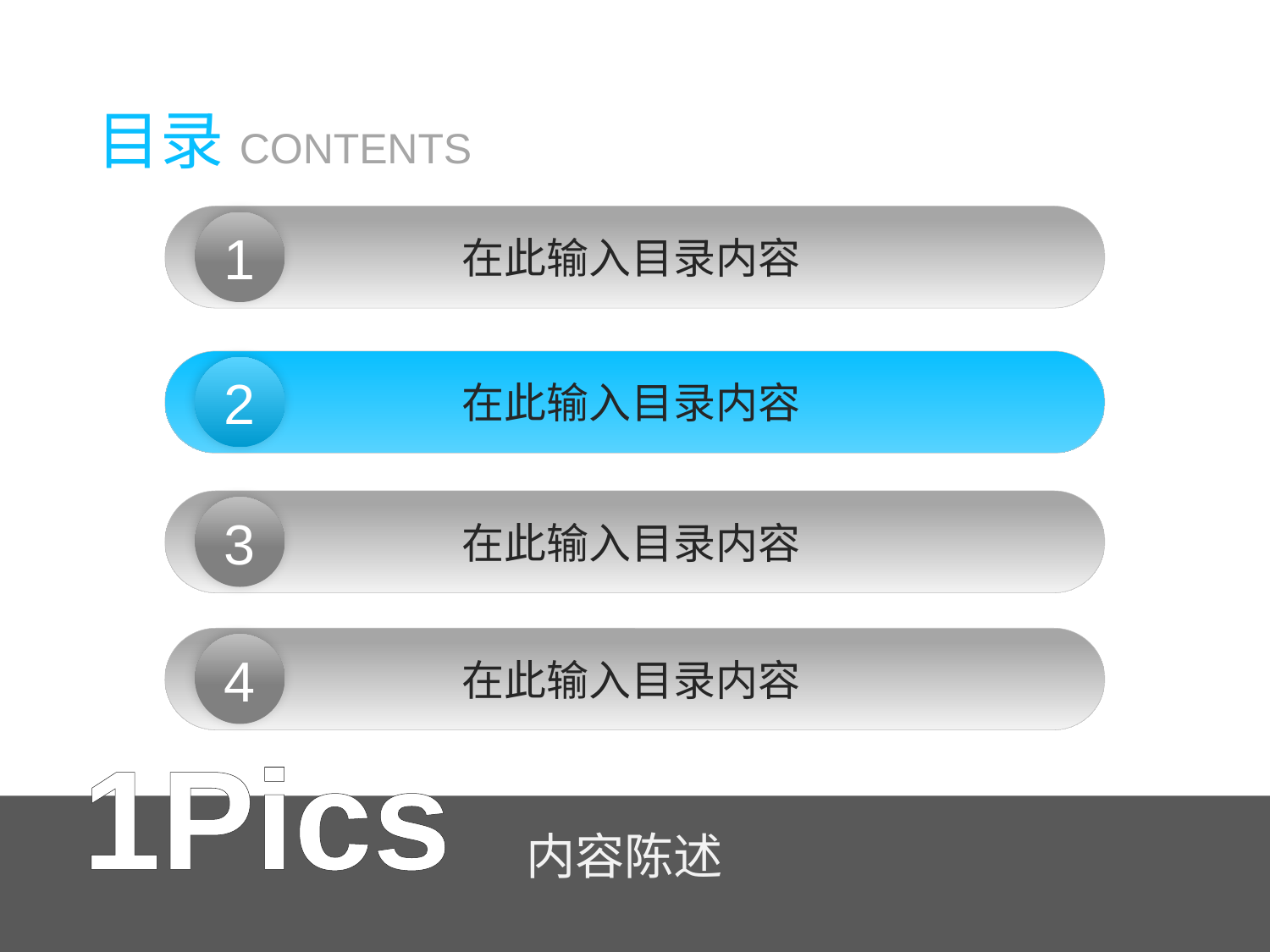

目录CONTENTS

1
在此输入目录内容

2
在此输入目录内容

3
在此输入目录内容

4
在此输入目录内容
1Pics

内容陈述